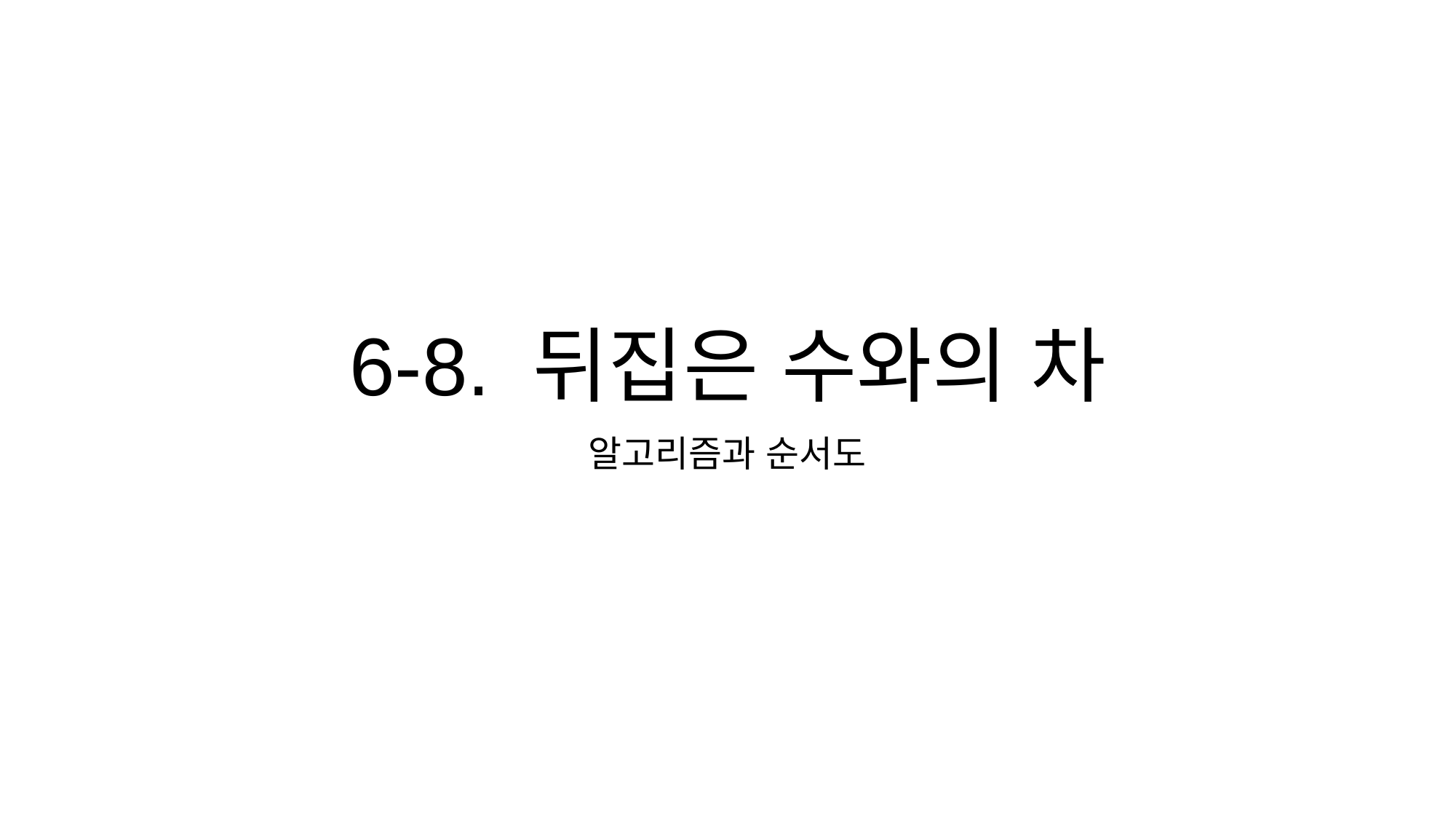

# 6-8. 뒤집은 수와의 차
알고리즘과 순서도